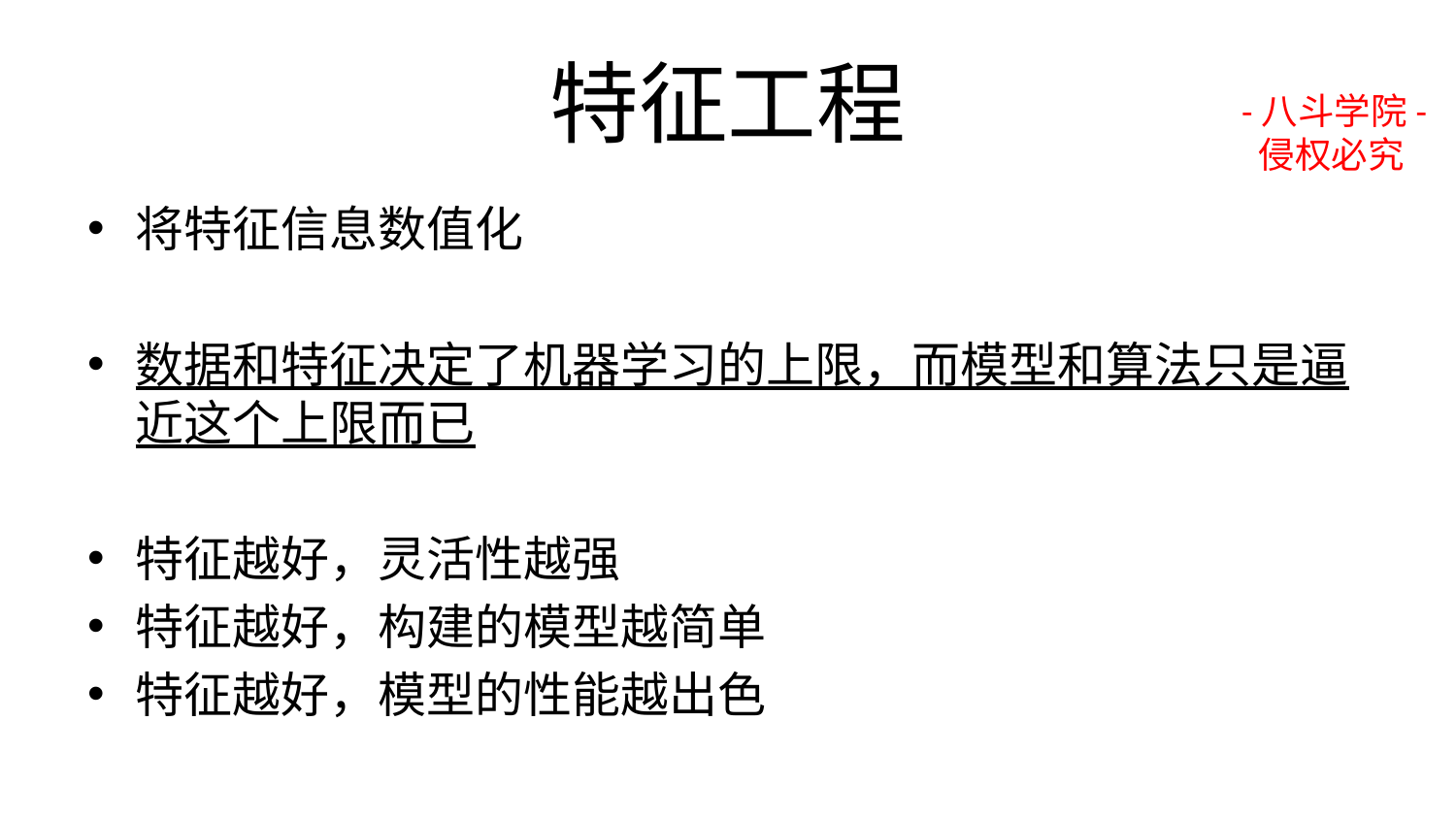

# 特征工程
-八斗学院-
 侵权必究
将特征信息数值化

数据和特征决定了机器学习的上限，而模型和算法只是逼近这个上限而已

特征越好，灵活性越强
特征越好，构建的模型越简单
特征越好，模型的性能越出色